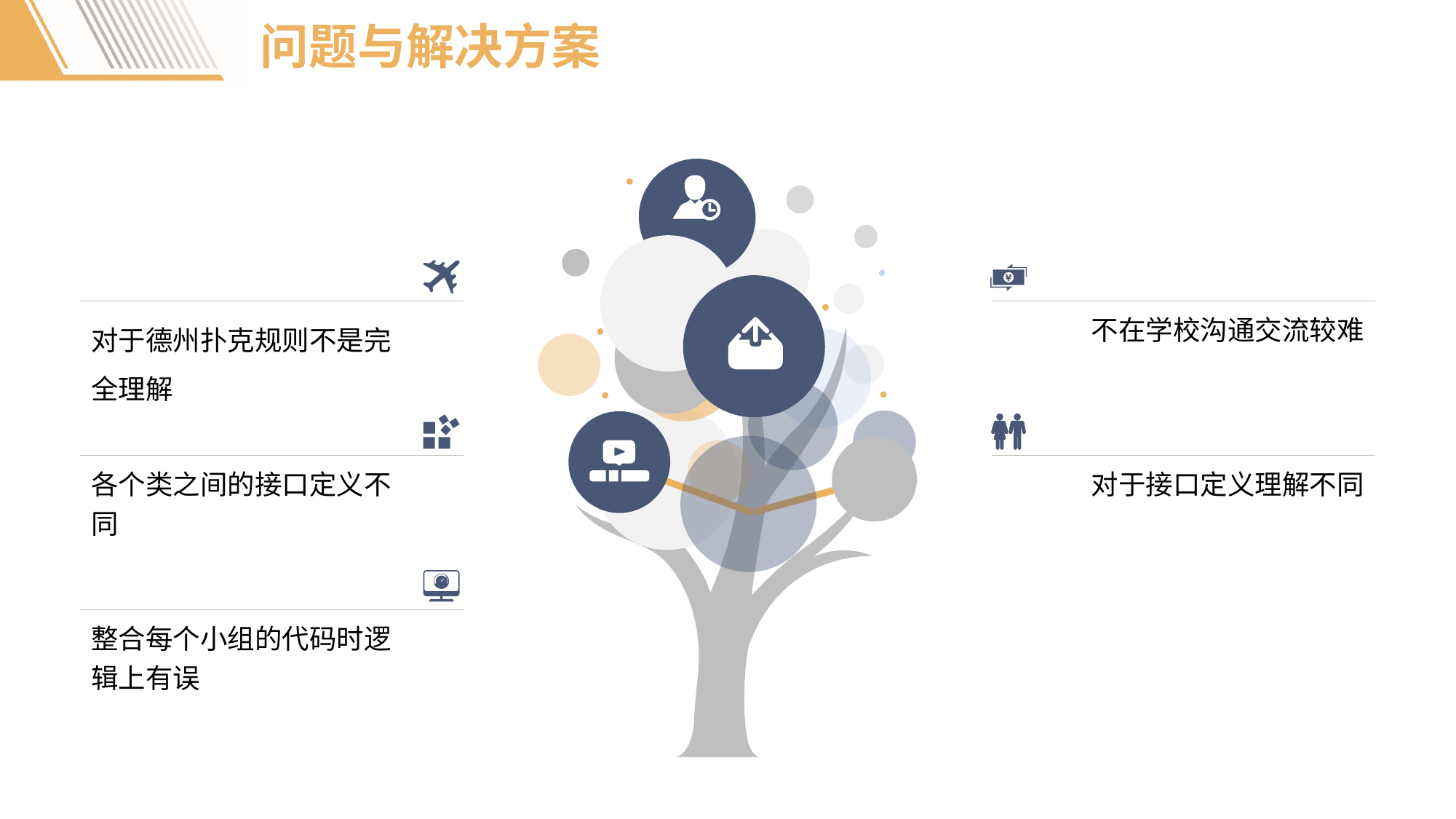

问题与解决方案

对于德州扑克规则不是完全理解

不在学校沟通交流较难

对于接口定义理解不同

各个类之间的接口定义不同

整合每个小组的代码时逻辑上有误